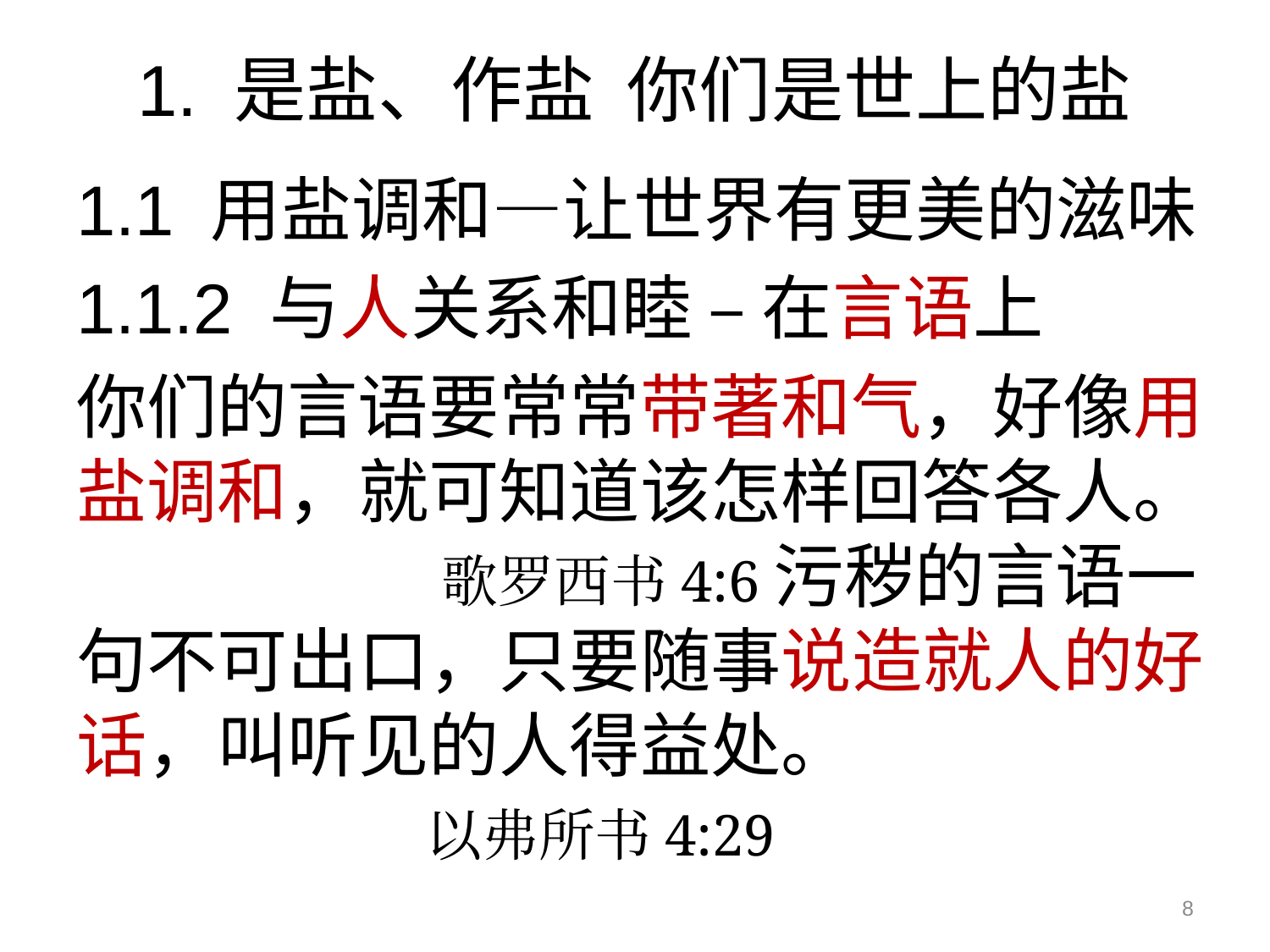

# 1. 是盐、作盐  你们是世上的盐
1.1 用盐调和—让世界有更美的滋味
1.1.2 与人关系和睦 – 在言语上
你们的言语要常常带著和气，好像用盐调和，就可知道该怎样回答各人。
                       歌罗西书4:6污秽的言语一句不可出口，只要随事说造就人的好话，叫听见的人得益处。
                      以弗所书4:29
8